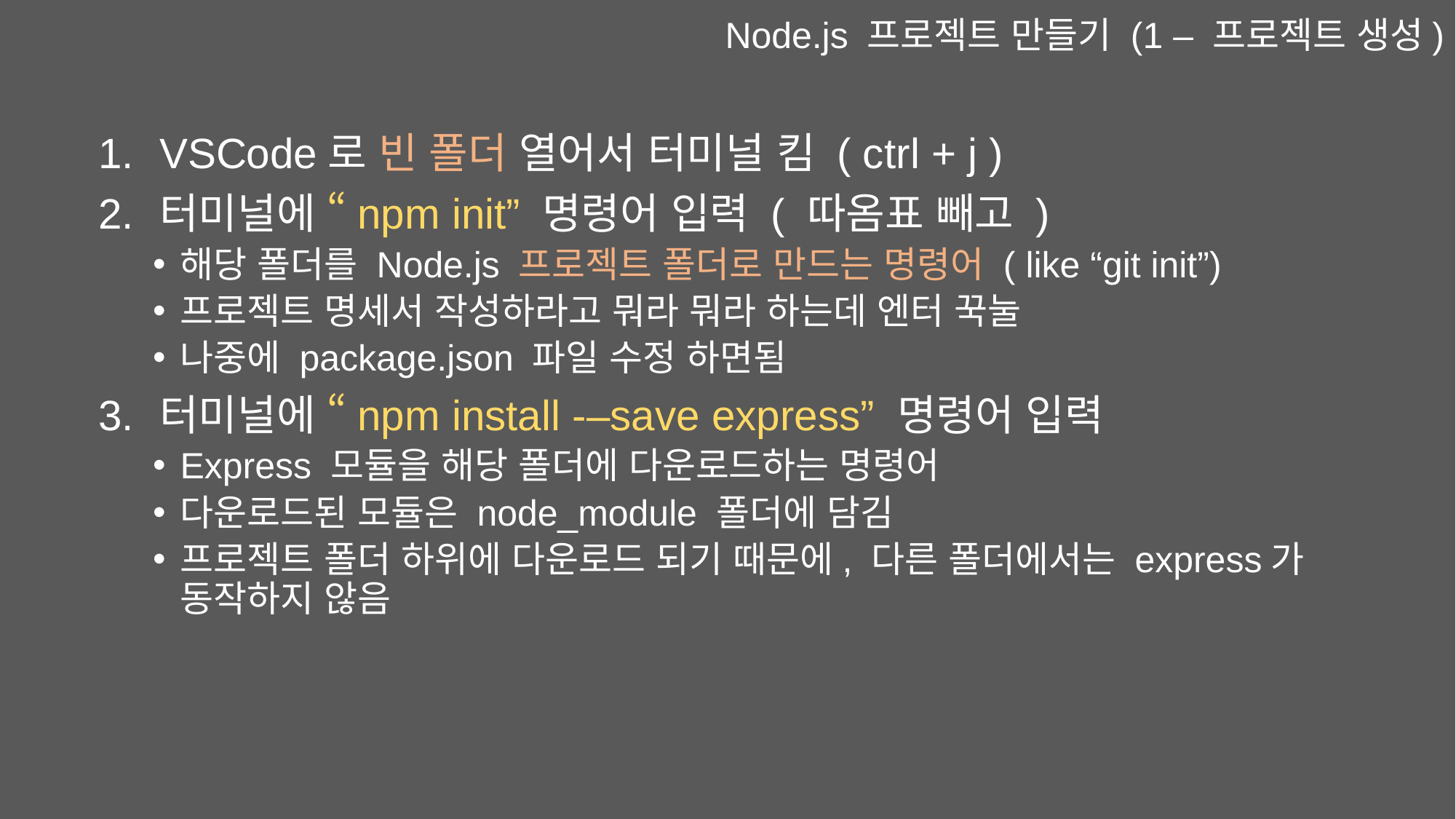

Node.js 프로젝트 만들기 (1 – 프로젝트 생성)
VSCode로 빈 폴더 열어서 터미널 킴 ( ctrl + j )
터미널에 “npm init” 명령어 입력 ( 따옴표 빼고 )
해당 폴더를 Node.js 프로젝트 폴더로 만드는 명령어 ( like “git init”)
프로젝트 명세서 작성하라고 뭐라 뭐라 하는데 엔터 꾹눌
나중에 package.json 파일 수정 하면됨
터미널에 “npm install -–save express” 명령어 입력
Express 모듈을 해당 폴더에 다운로드하는 명령어
다운로드된 모듈은 node_module 폴더에 담김
프로젝트 폴더 하위에 다운로드 되기 때문에, 다른 폴더에서는 express가 동작하지 않음